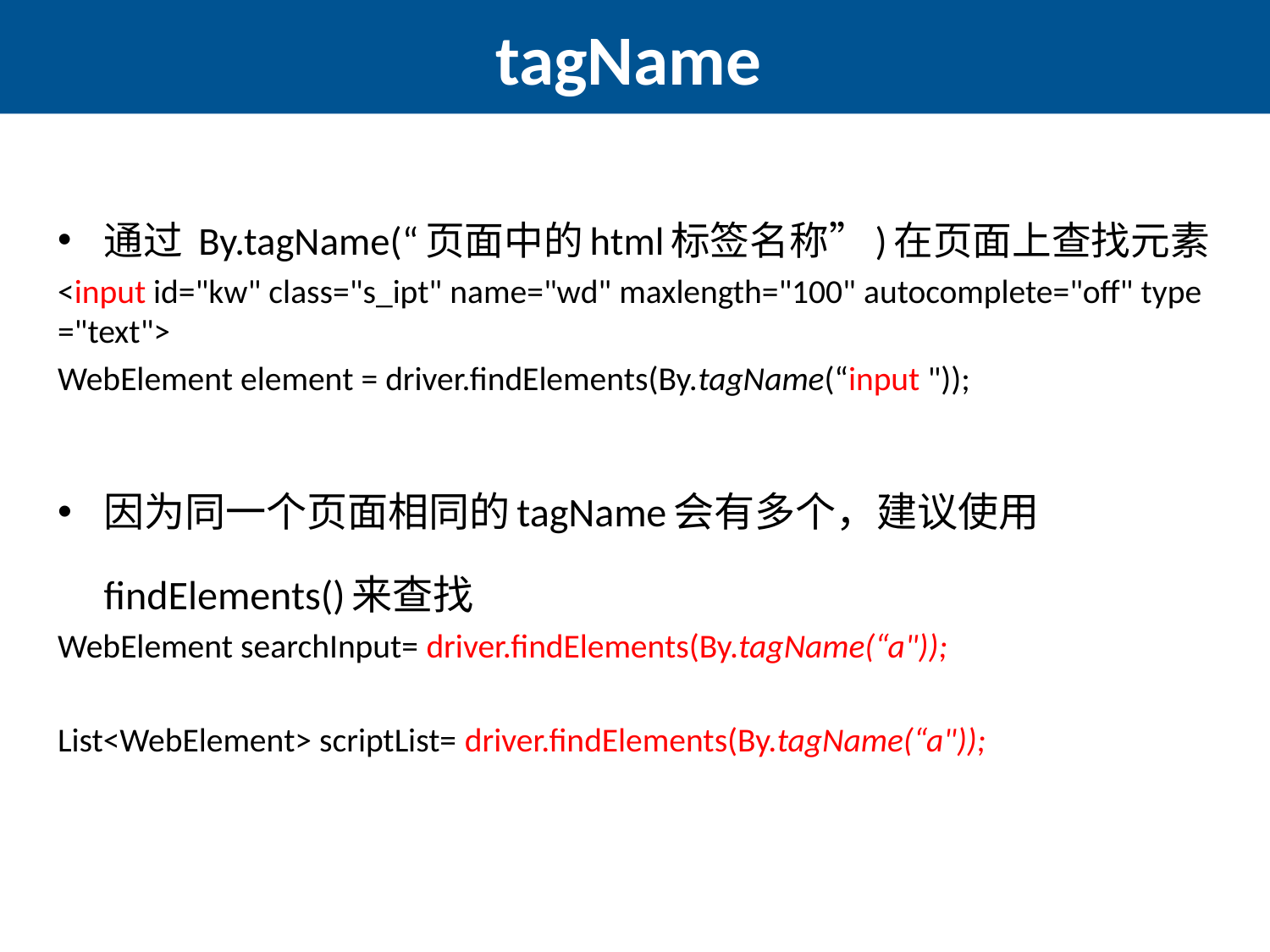

# tagName
通过 By.tagName(“页面中的html标签名称”)在页面上查找元素
<input id="kw" class="s_ipt" name="wd" maxlength="100" autocomplete="off" type="text">
WebElement element = driver.findElements(By.tagName(“input "));

因为同一个页面相同的tagName会有多个，建议使用findElements()来查找
WebElement searchInput= driver.findElements(By.tagName(“a"));

List<WebElement> scriptList= driver.findElements(By.tagName(“a"));